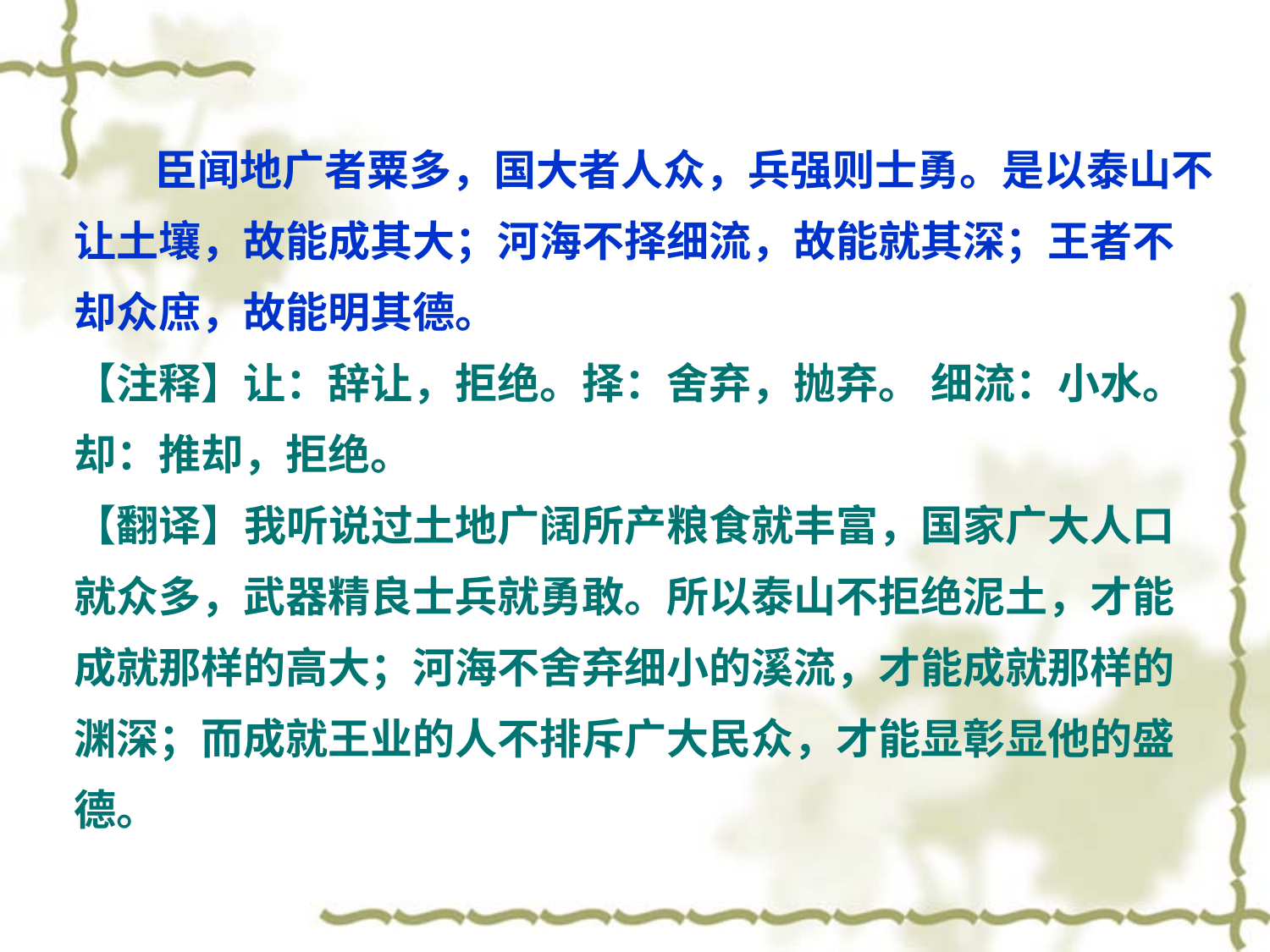

臣闻地广者粟多，国大者人众，兵强则士勇。是以泰山不让土壤，故能成其大；河海不择细流，故能就其深；王者不却众庶，故能明其德。
【注释】让：辞让，拒绝。择：舍弃，抛弃。 细流：小水。却：推却，拒绝。
【翻译】我听说过土地广阔所产粮食就丰富，国家广大人口就众多，武器精良士兵就勇敢。所以泰山不拒绝泥土，才能成就那样的高大；河海不舍弃细小的溪流，才能成就那样的渊深；而成就王业的人不排斥广大民众，才能显彰显他的盛德。